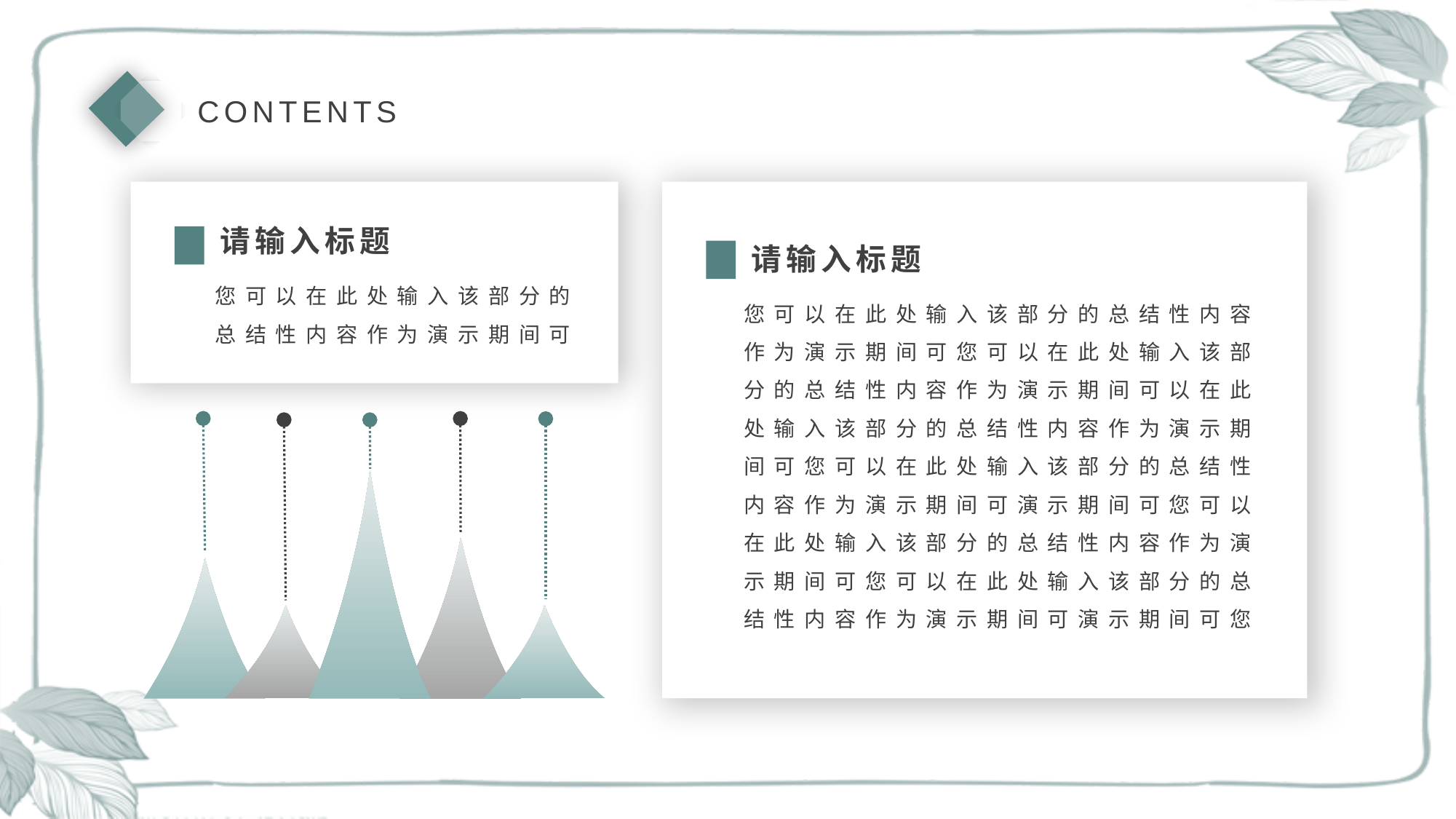

CONTENTS

请输入标题

您可以在此处输入该部分的总结性内容作为演示期间可您可以在此处输入该部分的总结性内容作为演示期间可以在此处输入该部分的总结性内容作为演示期间可您可以在此处输入该部分的总结性内容作为演示期间可演示期间可您可以在此处输入该部分的总结性内容作为演示期间可您可以在此处输入该部分的总结性内容作为演示期间可演示期间可您

请输入标题

您可以在此处输入该部分的总结性内容作为演示期间可